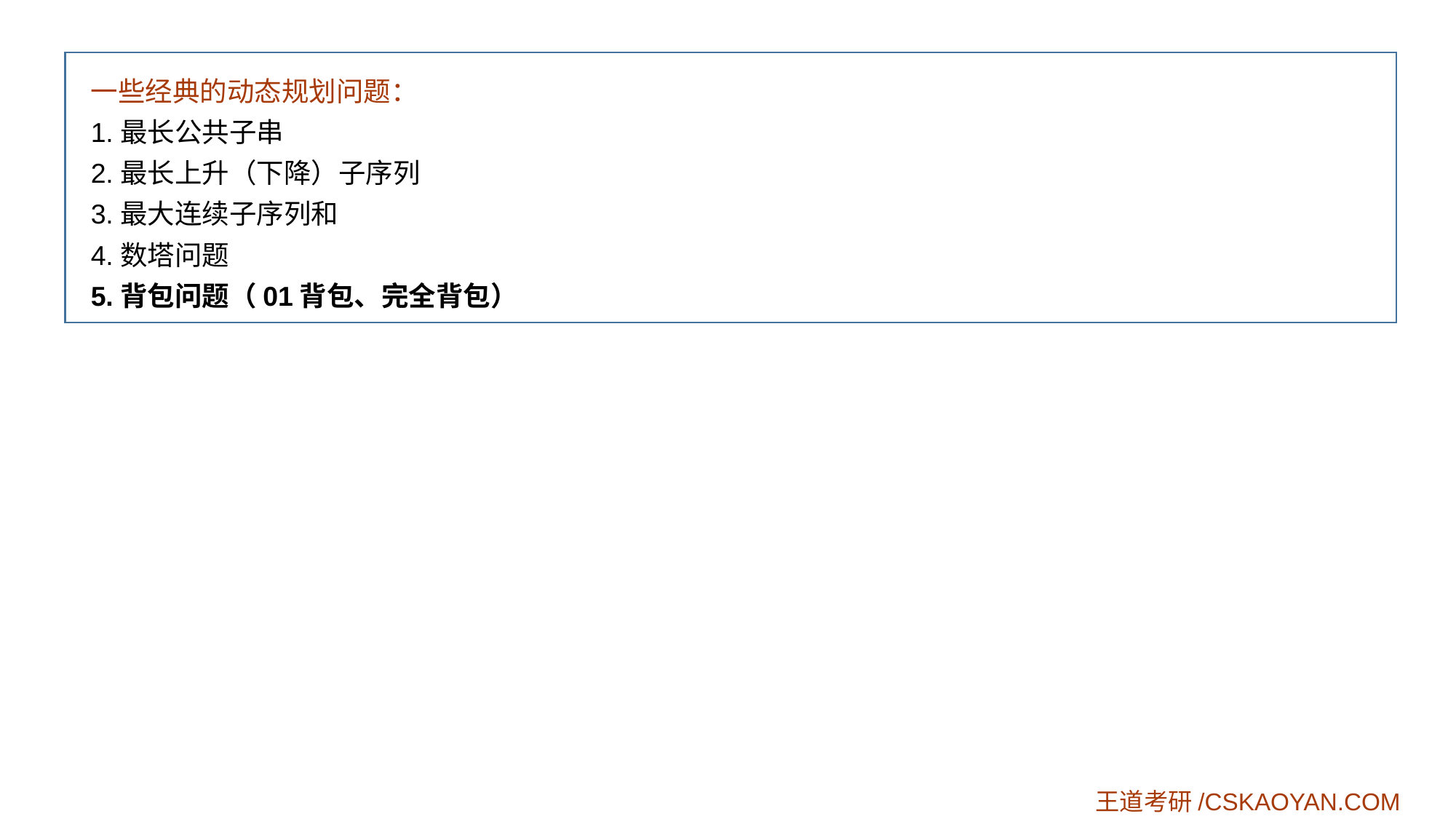

一些经典的动态规划问题：
1.最长公共子串
2.最长上升（下降）子序列
3.最大连续子序列和
4.数塔问题
5.背包问题（01背包、完全背包）

王道考研/CSKAOYAN.COM